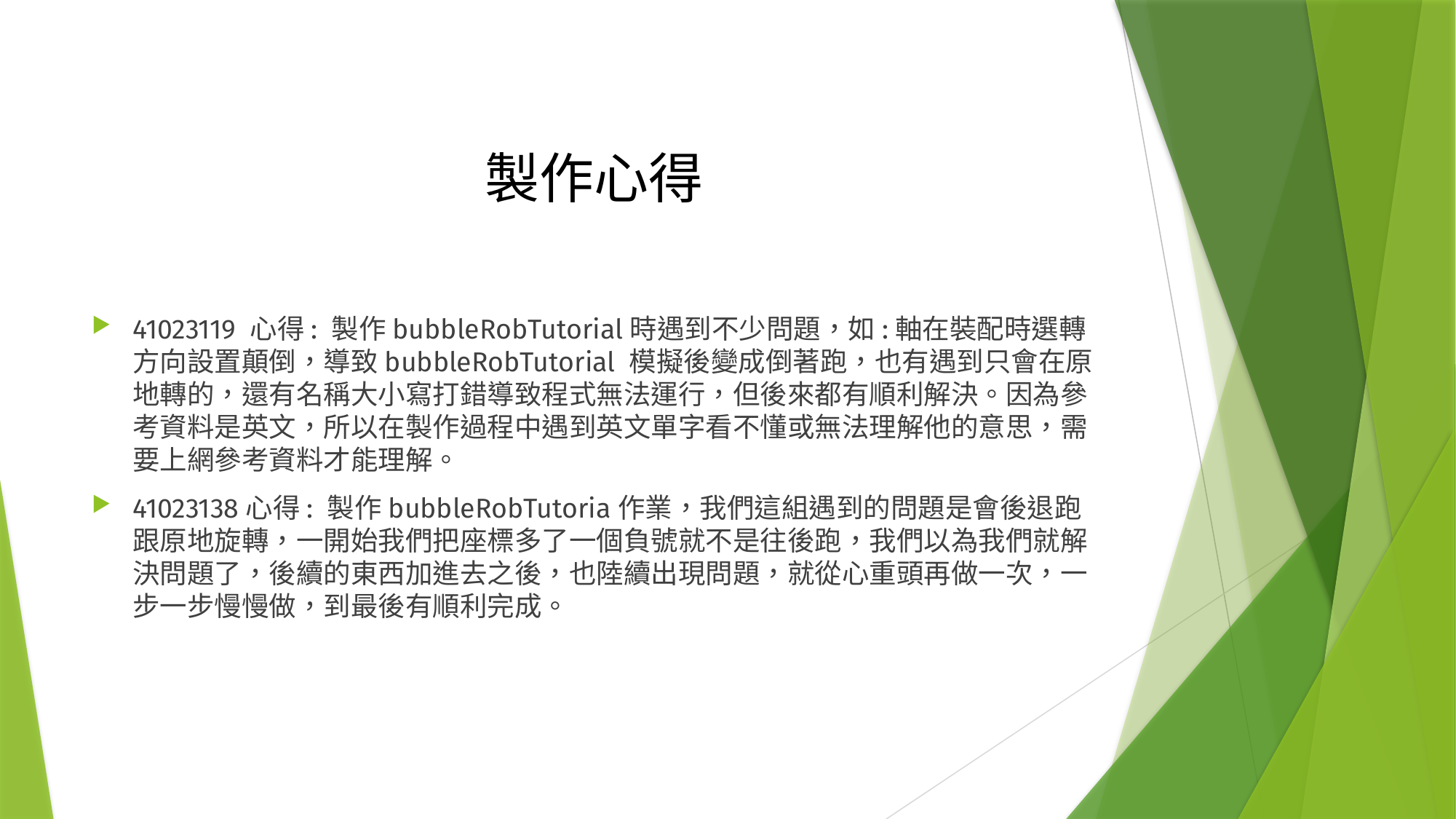

# 製作心得

41023119 心得: 製作bubbleRobTutorial時遇到不少問題，如:軸在裝配時選轉方向設置顛倒，導致bubbleRobTutorial 模擬後變成倒著跑，也有遇到只會在原地轉的，還有名稱大小寫打錯導致程式無法運行，但後來都有順利解決。因為參考資料是英文，所以在製作過程中遇到英文單字看不懂或無法理解他的意思，需要上網參考資料才能理解。
41023138心得: 製作bubbleRobTutoria作業，我們這組遇到的問題是會後退跑跟原地旋轉，一開始我們把座標多了一個負號就不是往後跑，我們以為我們就解決問題了，後續的東西加進去之後，也陸續出現問題，就從心重頭再做一次，一步一步慢慢做，到最後有順利完成。